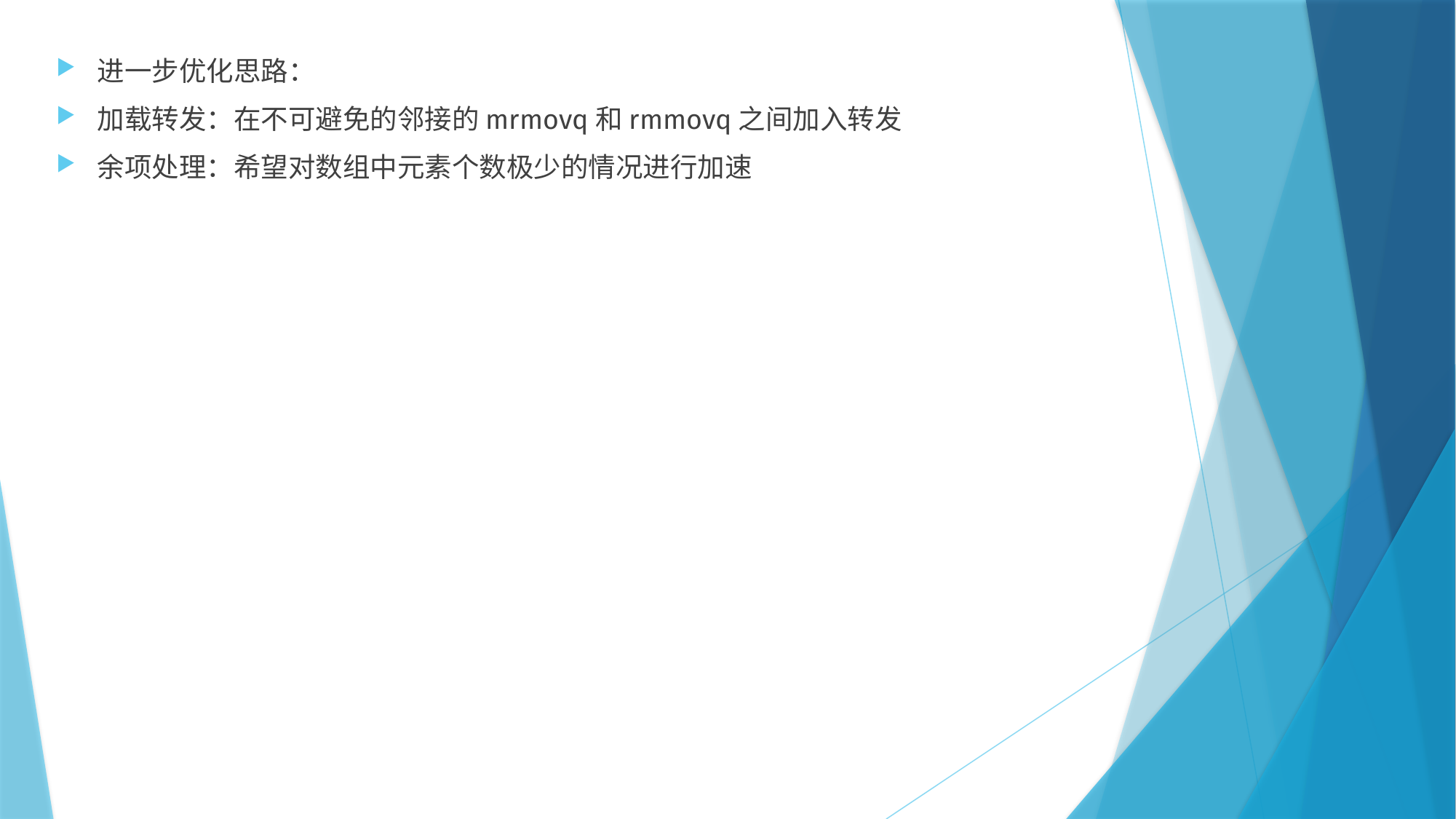

进一步优化思路：
加载转发：在不可避免的邻接的mrmovq和rmmovq之间加入转发
余项处理：希望对数组中元素个数极少的情况进行加速